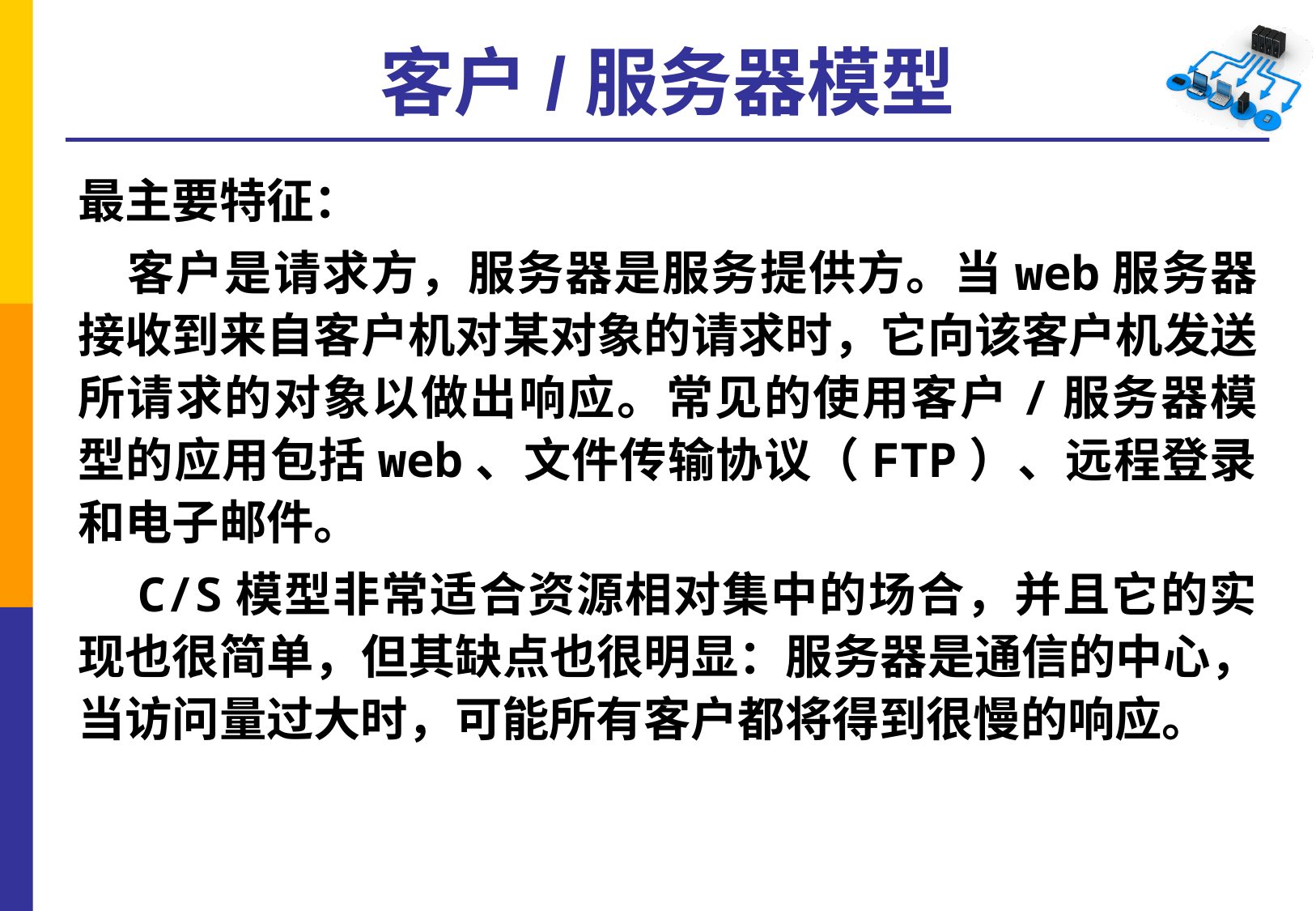

# 客户/服务器模型
最主要特征：
   客户是请求方，服务器是服务提供方。当web服务器接收到来自客户机对某对象的请求时，它向该客户机发送所请求的对象以做出响应。常见的使用客户/服务器模型的应用包括web、文件传输协议（FTP）、远程登录和电子邮件。
  C/S模型非常适合资源相对集中的场合，并且它的实现也很简单，但其缺点也很明显：服务器是通信的中心，当访问量过大时，可能所有客户都将得到很慢的响应。